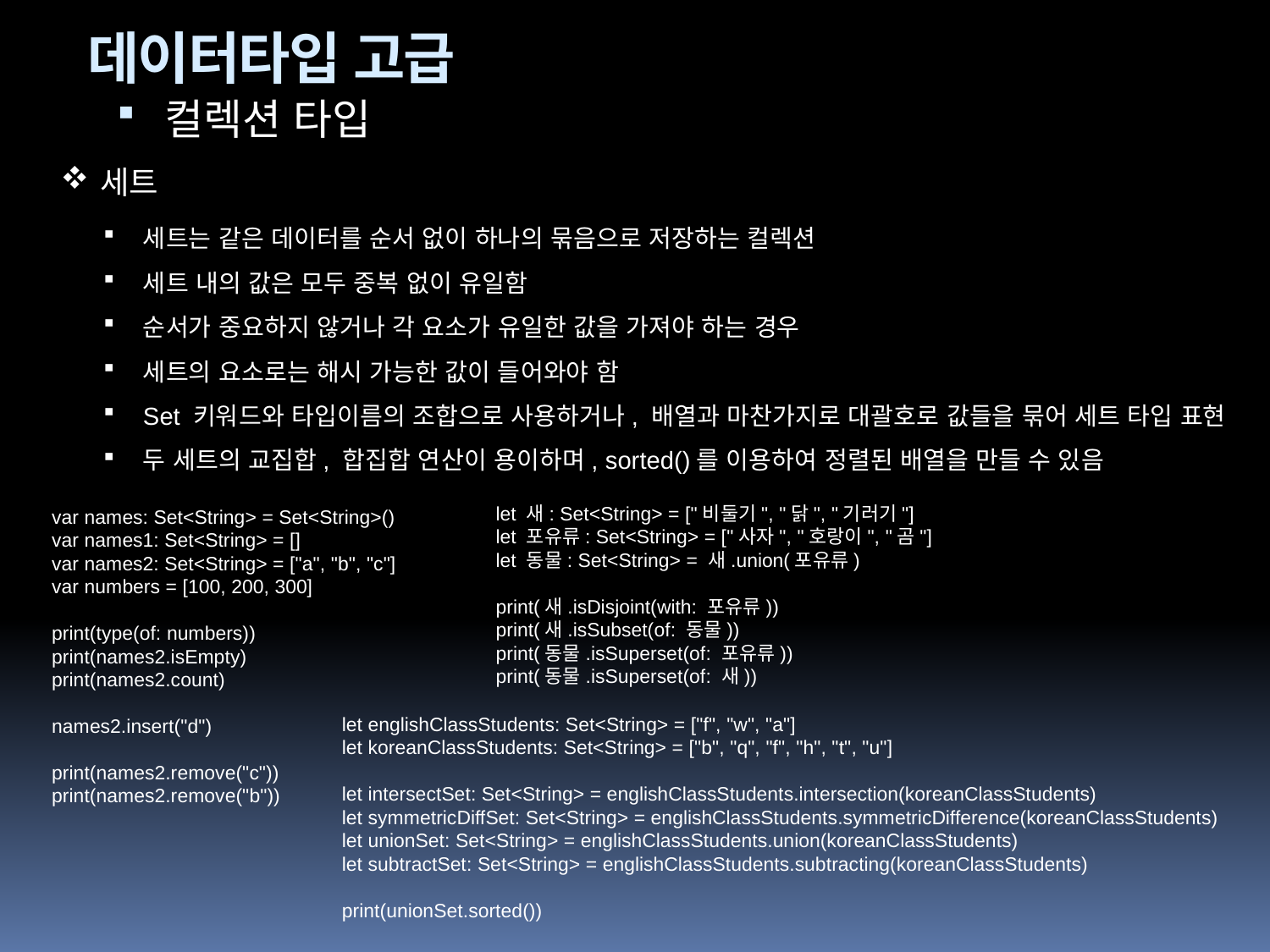

데이터타입 고급
컬렉션 타입
세트
세트는 같은 데이터를 순서 없이 하나의 묶음으로 저장하는 컬렉션
세트 내의 값은 모두 중복 없이 유일함
순서가 중요하지 않거나 각 요소가 유일한 값을 가져야 하는 경우
세트의 요소로는 해시 가능한 값이 들어와야 함
Set 키워드와 타입이름의 조합으로 사용하거나, 배열과 마찬가지로 대괄호로 값들을 묶어 세트 타입 표현
두 세트의 교집합, 합집합 연산이 용이하며, sorted()를 이용하여 정렬된 배열을 만들 수 있음
let 새: Set<String> = ["비둘기", "닭", "기러기"]
let 포유류: Set<String> = ["사자", "호랑이", "곰"]
let 동물: Set<String> = 새.union(포유류)

print(새.isDisjoint(with: 포유류))
print(새.isSubset(of: 동물))
print(동물.isSuperset(of: 포유류))
print(동물.isSuperset(of: 새))
var names: Set<String> = Set<String>()
var names1: Set<String> = []
var names2: Set<String> = ["a", "b", "c"]
var numbers = [100, 200, 300]

print(type(of: numbers))
print(names2.isEmpty)
print(names2.count)

names2.insert("d")

print(names2.remove("c"))
print(names2.remove("b"))
let englishClassStudents: Set<String> = ["f", "w", "a"]
let koreanClassStudents: Set<String> = ["b", "q", "f", "h", "t", "u"]

let intersectSet: Set<String> = englishClassStudents.intersection(koreanClassStudents)
let symmetricDiffSet: Set<String> = englishClassStudents.symmetricDifference(koreanClassStudents)
let unionSet: Set<String> = englishClassStudents.union(koreanClassStudents)
let subtractSet: Set<String> = englishClassStudents.subtracting(koreanClassStudents)

print(unionSet.sorted())